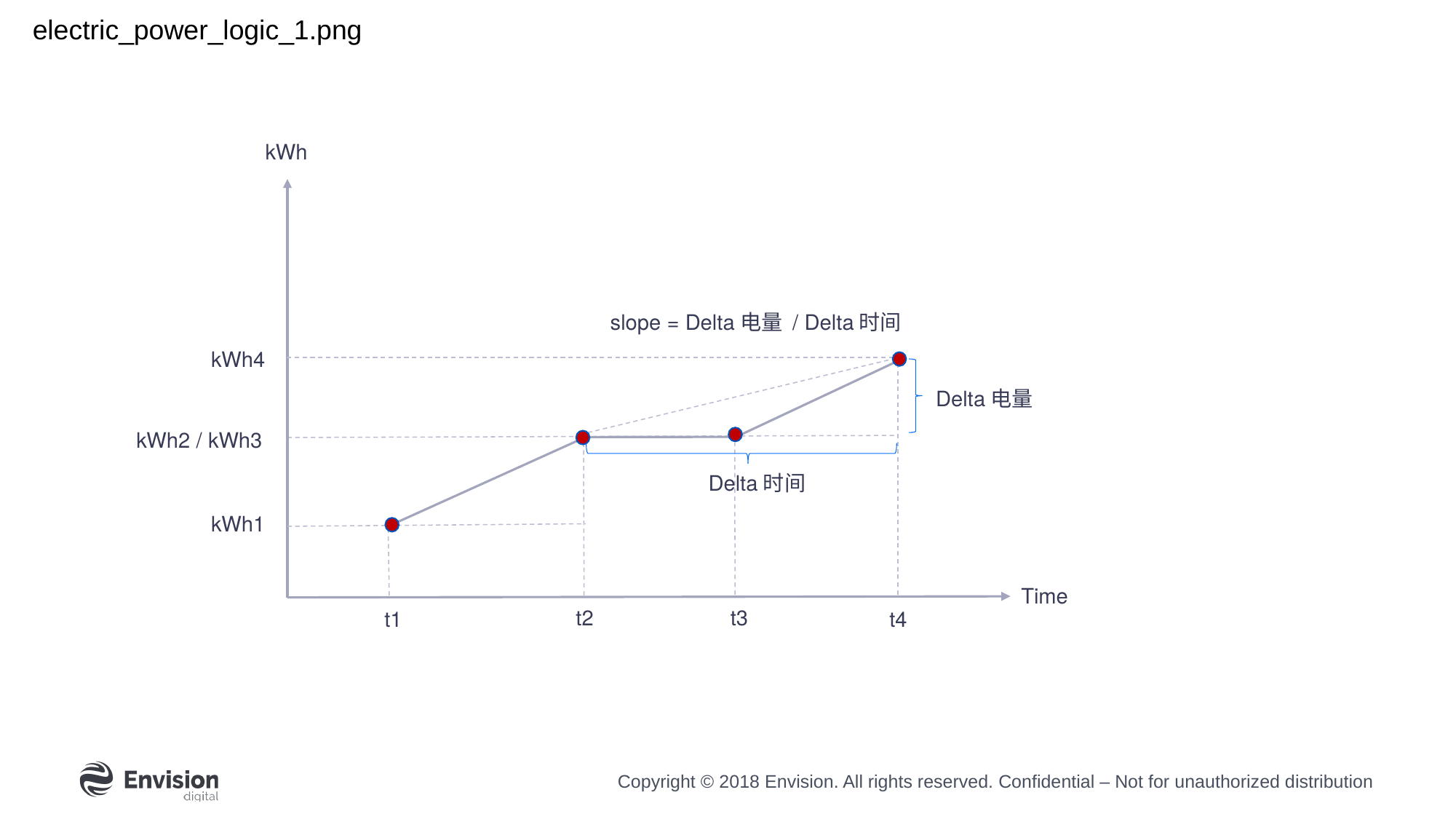

electric_power_logic_1.png
kWh

slope = Delta电量 / Delta时间
kWh4

Delta电量
kWh2 / kWh3

Delta时间
kWh1

Time
t2
t3
t1
t4